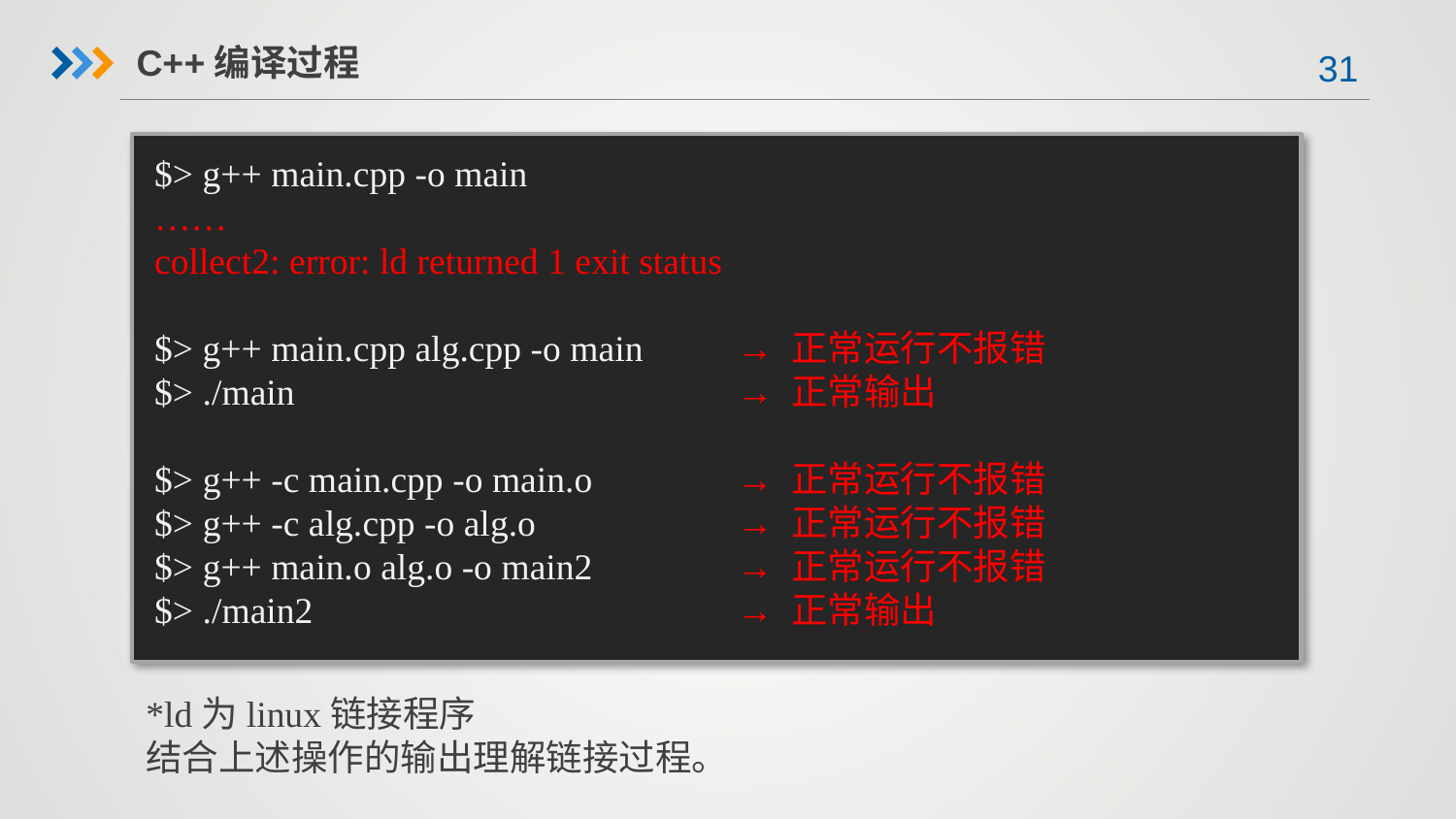

C++编译过程

$> g++ main.cpp -o main
……
collect2: error: ld returned 1 exit status

$> g++ main.cpp alg.cpp -o main      	→ 正常运行不报错
$> ./main                                            	→ 正常输出

$> g++ -c main.cpp -o main.o      	→ 正常运行不报错
$> g++ -c alg.cpp -o alg.o	      	→ 正常运行不报错
$> g++ main.o alg.o -o main2      	→ 正常运行不报错
$> ./main2                                            	→ 正常输出
*ld为linux链接程序
结合上述操作的输出理解链接过程。